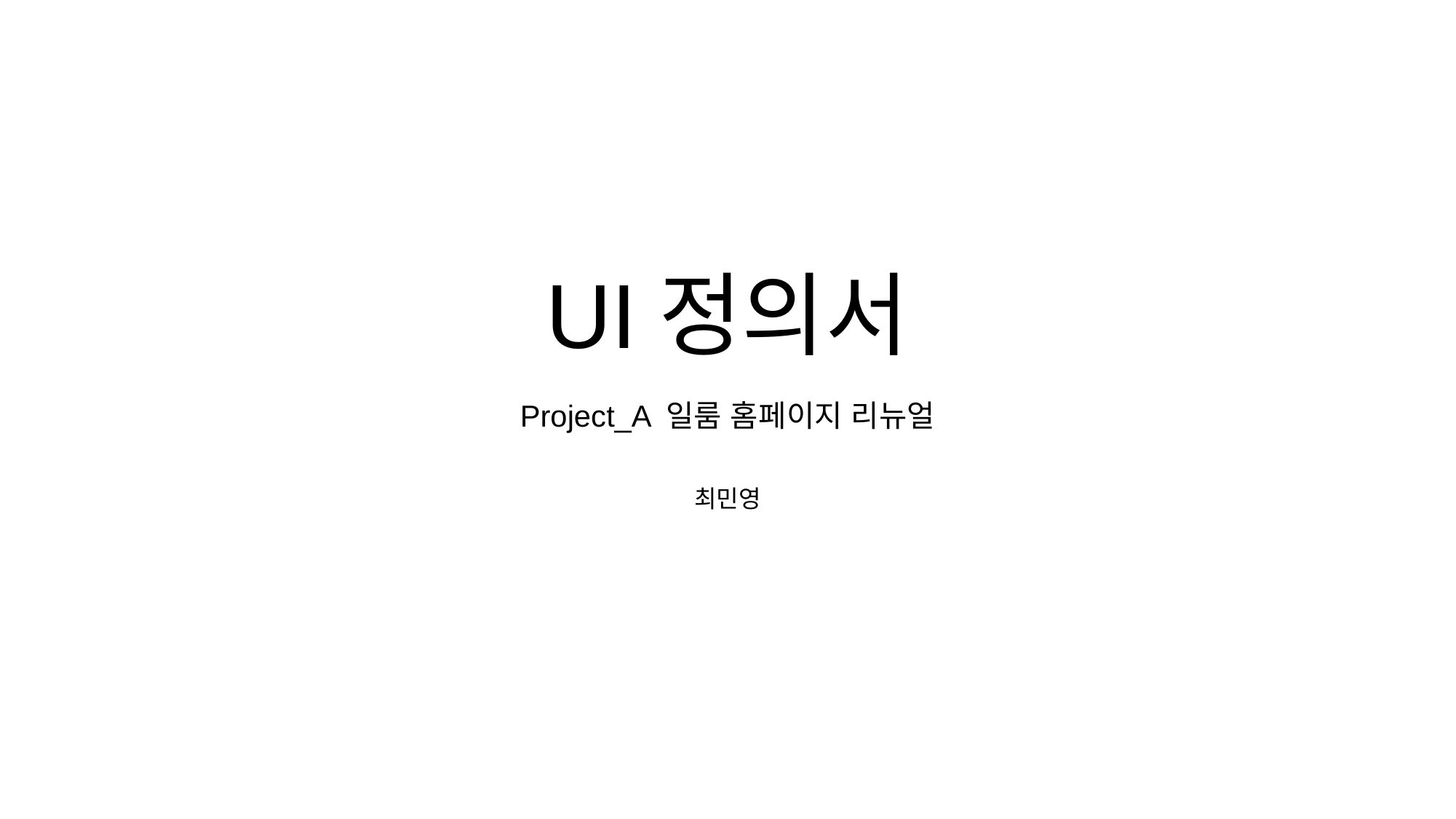

# UI정의서 Project_A 일룸 홈페이지 리뉴얼
최민영